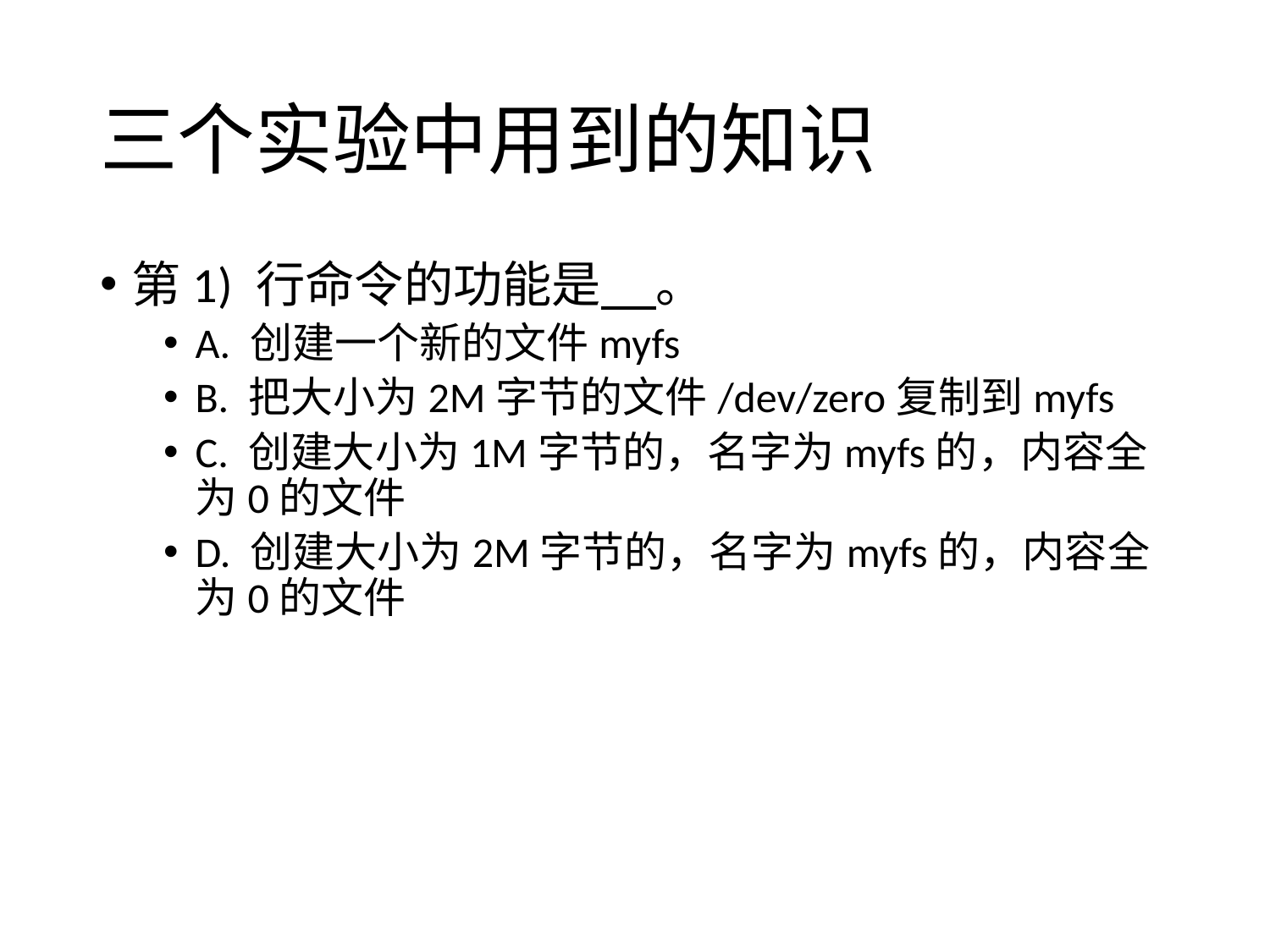

# 三个实验中用到的知识
第1) 行命令的功能是     。
A. 创建一个新的文件myfs
B. 把大小为2M字节的文件/dev/zero复制到myfs
C. 创建大小为1M字节的，名字为myfs的，内容全为0的文件
D. 创建大小为2M字节的，名字为myfs的，内容全为0的文件